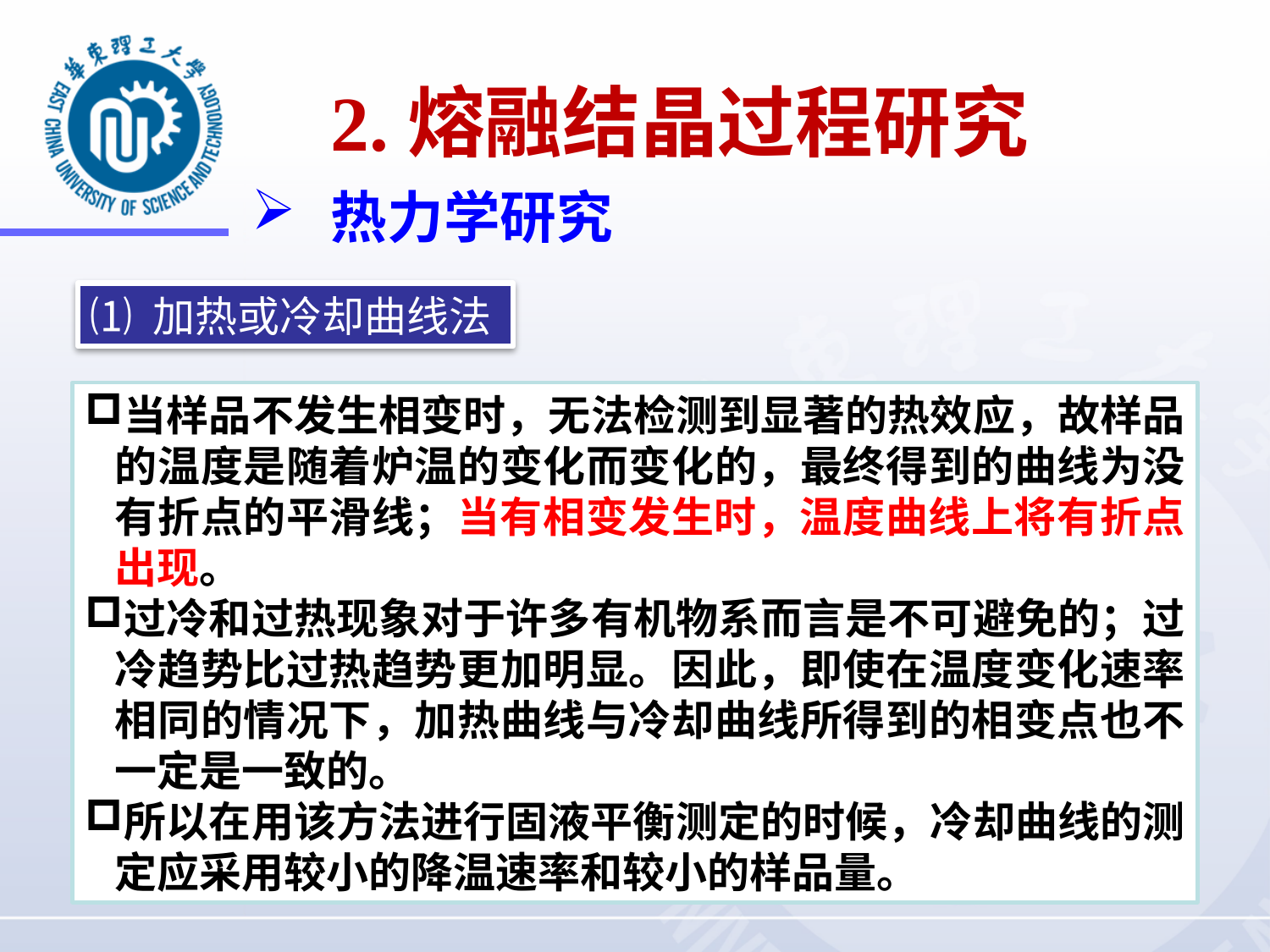

2.熔融结晶过程研究
热力学研究
⑴ 加热或冷却曲线法
当样品不发生相变时，无法检测到显著的热效应，故样品的温度是随着炉温的变化而变化的，最终得到的曲线为没有折点的平滑线；当有相变发生时，温度曲线上将有折点出现。
过冷和过热现象对于许多有机物系而言是不可避免的；过冷趋势比过热趋势更加明显。因此，即使在温度变化速率相同的情况下，加热曲线与冷却曲线所得到的相变点也不一定是一致的。
所以在用该方法进行固液平衡测定的时候，冷却曲线的测定应采用较小的降温速率和较小的样品量。